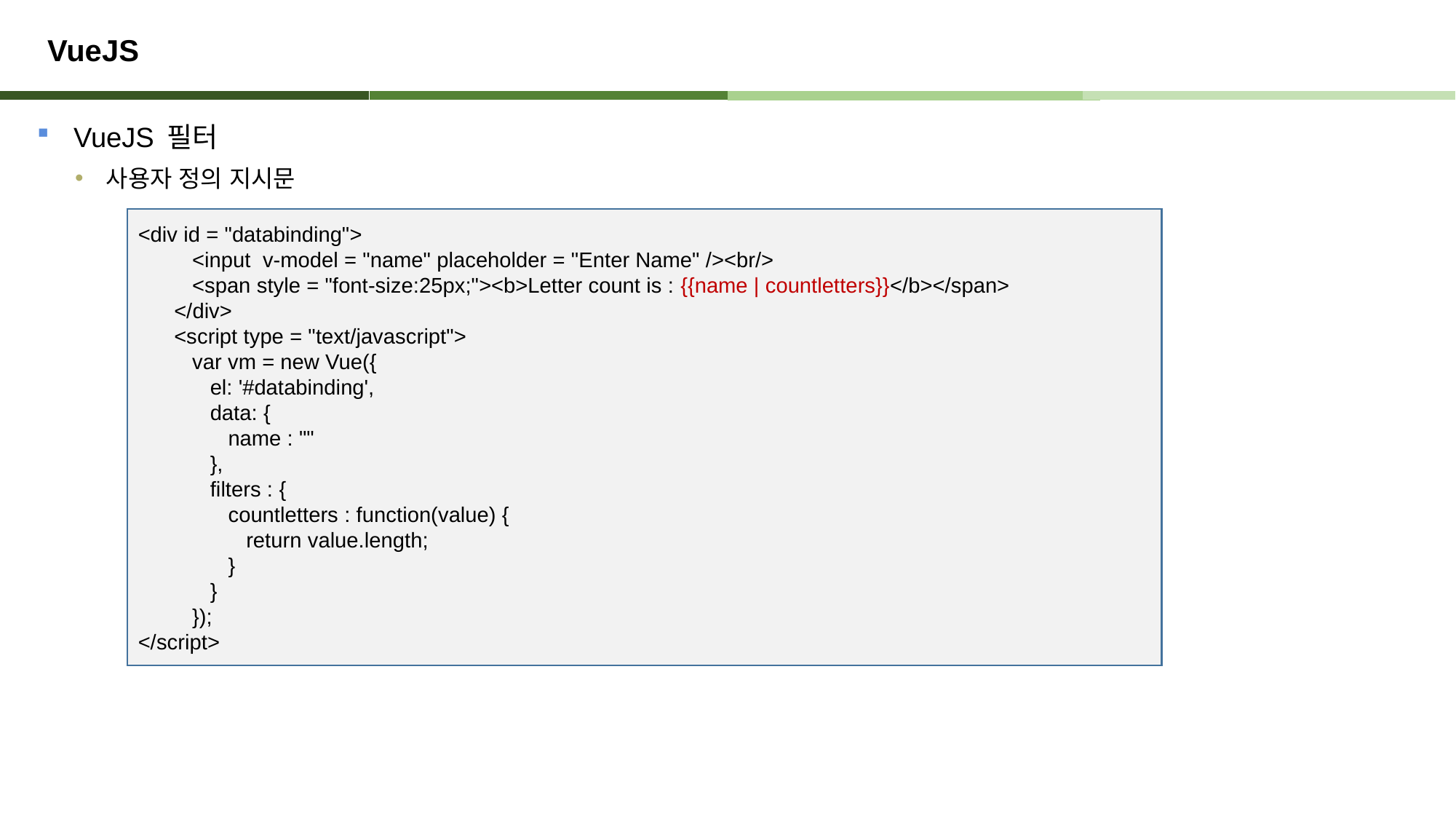

# VueJS
VueJS 필터
 사용자 정의 지시문
<div id = "databinding">
         <input  v-model = "name" placeholder = "Enter Name" /><br/>
         <span style = "font-size:25px;"><b>Letter count is : {{name | countletters}}</b></span>
      </div>
      <script type = "text/javascript">
         var vm = new Vue({
            el: '#databinding',
            data: {
               name : ""
            },
            filters : {
               countletters : function(value) {
                  return value.length;
               }
            }
         });
</script>